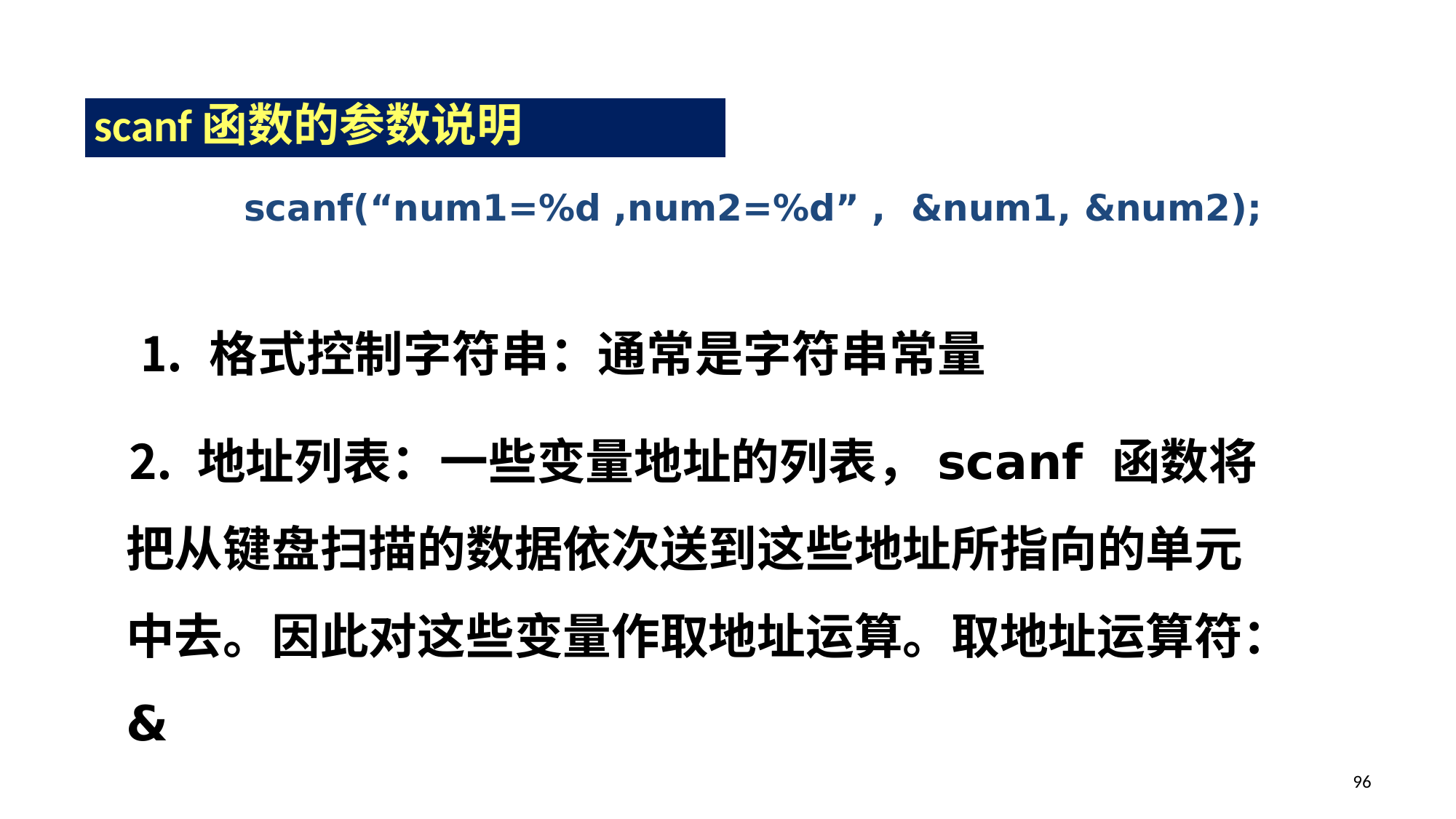

scanf函数的参数说明
scanf(“num1=%d ,num2=%d” ,  &num1, &num2);
⒈ 格式控制字符串：通常是字符串常量
⒉ 地址列表：一些变量地址的列表，scanf 函数将把从键盘扫描的数据依次送到这些地址所指向的单元中去。因此对这些变量作取地址运算。取地址运算符：&
96